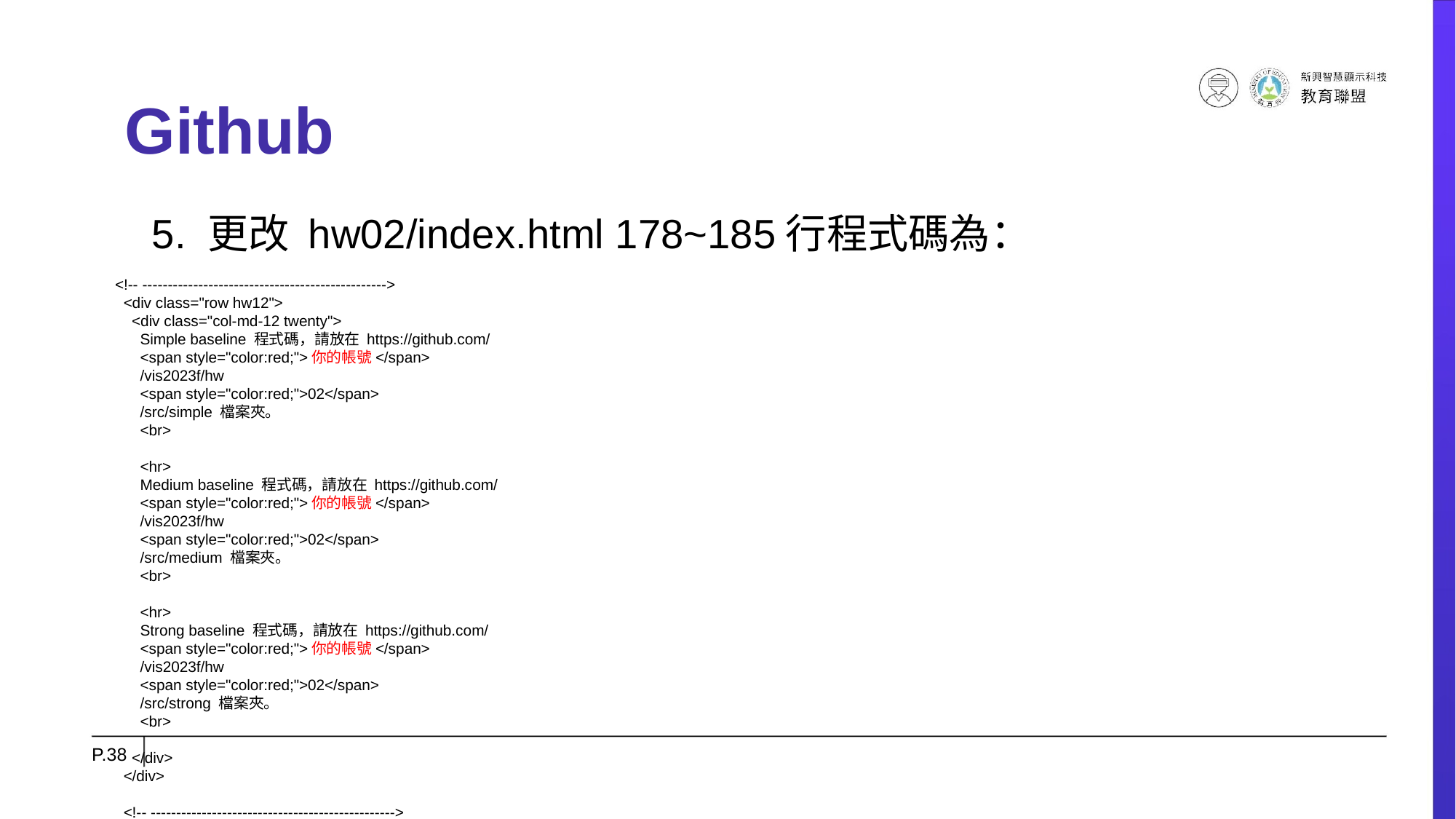

# Github
5. 更改 hw02/index.html 178~185行程式碼為：
<!-- ------------------------------------------------>
  <div class="row hw12">
    <div class="col-md-12 twenty">
      Simple baseline 程式碼，請放在 https://github.com/
      <span style="color:red;">你的帳號</span>
      /vis2023f/hw
      <span style="color:red;">02</span>
      /src/simple 檔案夾。
      <br>

      <hr>
      Medium baseline 程式碼，請放在 https://github.com/
      <span style="color:red;">你的帳號</span>
      /vis2023f/hw
      <span style="color:red;">02</span>
      /src/medium 檔案夾。
      <br>

      <hr>
      Strong baseline 程式碼，請放在 https://github.com/
      <span style="color:red;">你的帳號</span>
      /vis2023f/hw
      <span style="color:red;">02</span>
      /src/strong 檔案夾。
      <br>

    </div>
  </div>

  <!-- ------------------------------------------------>

  <div class="row hw12">
    <div class="col-md-12 twenty">
      <h4>前往你的 Demo 網頁</h4>
    </div>
  </div>

  <!-- ------------------------------------------------>
  <div class="row hw12">
    <div class="col-md-12 twenty">
      <a href="https://你的帳號.github.io/vis2023f/hw02/src/simple/">https://你的帳號.github.io/vis2023f/hw02/src/simple/</a>
      <hr>
      <a href="https://你的帳號.github.io/vis2023f/hw02/src/medium/">https://你的帳號.github.io/vis2023f/hw02/src/medium/</a>
      <hr>
      <a href="https://你的帳號.github.io/vis2023f/hw02/src/medium/">https://你的帳號.github.io/vis2023f/hw02/src/strong/</a>
      </div>
  </div>

  <!-- ------------------------------------------------>
P.38